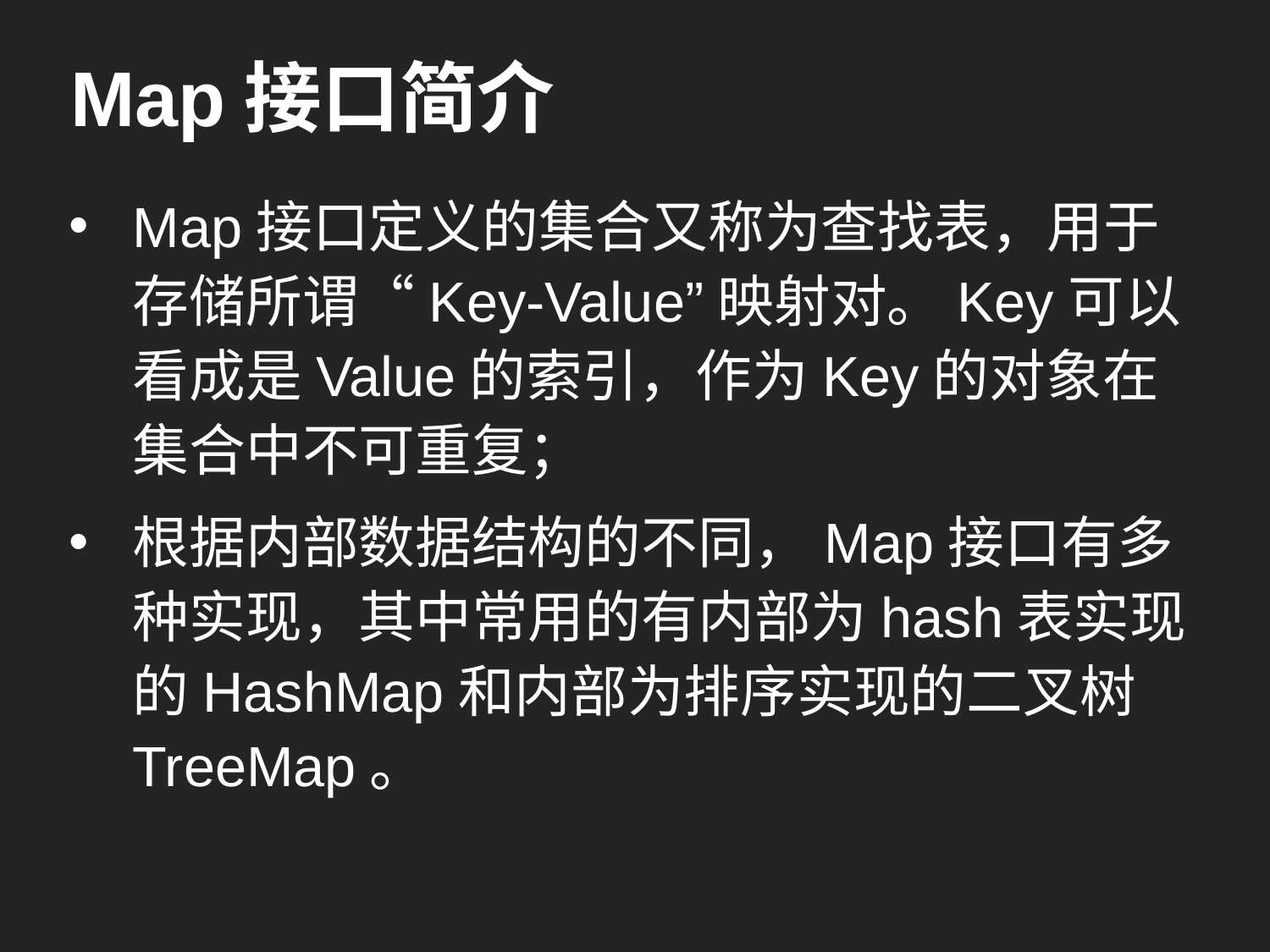

# Map接口简介
Map接口定义的集合又称为查找表，用于存储所谓“Key-Value”映射对。Key可以看成是Value的索引，作为Key的对象在集合中不可重复；
根据内部数据结构的不同，Map接口有多种实现，其中常用的有内部为hash表实现的HashMap和内部为排序实现的二叉树TreeMap。